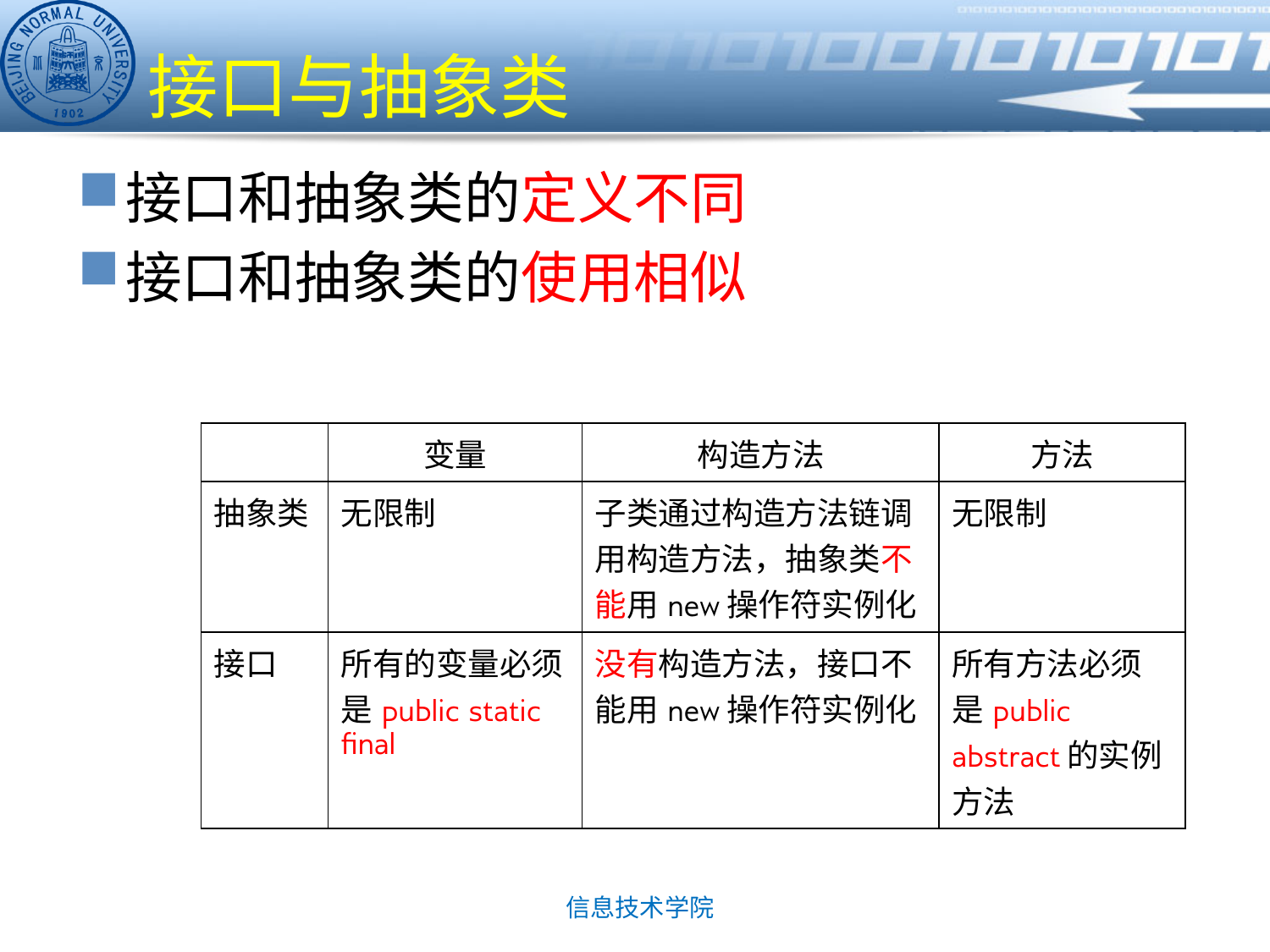

# 接口与抽象类
接口和抽象类的定义不同
接口和抽象类的使用相似

|  | 变量 | 构造方法 | 方法 |
| --- | --- | --- | --- |
| 抽象类 | 无限制 | 子类通过构造方法链调用构造方法，抽象类不能用new操作符实例化 | 无限制 |
| 接口 | 所有的变量必须是public static final | 没有构造方法，接口不能用new操作符实例化 | 所有方法必须是public abstract的实例方法 |